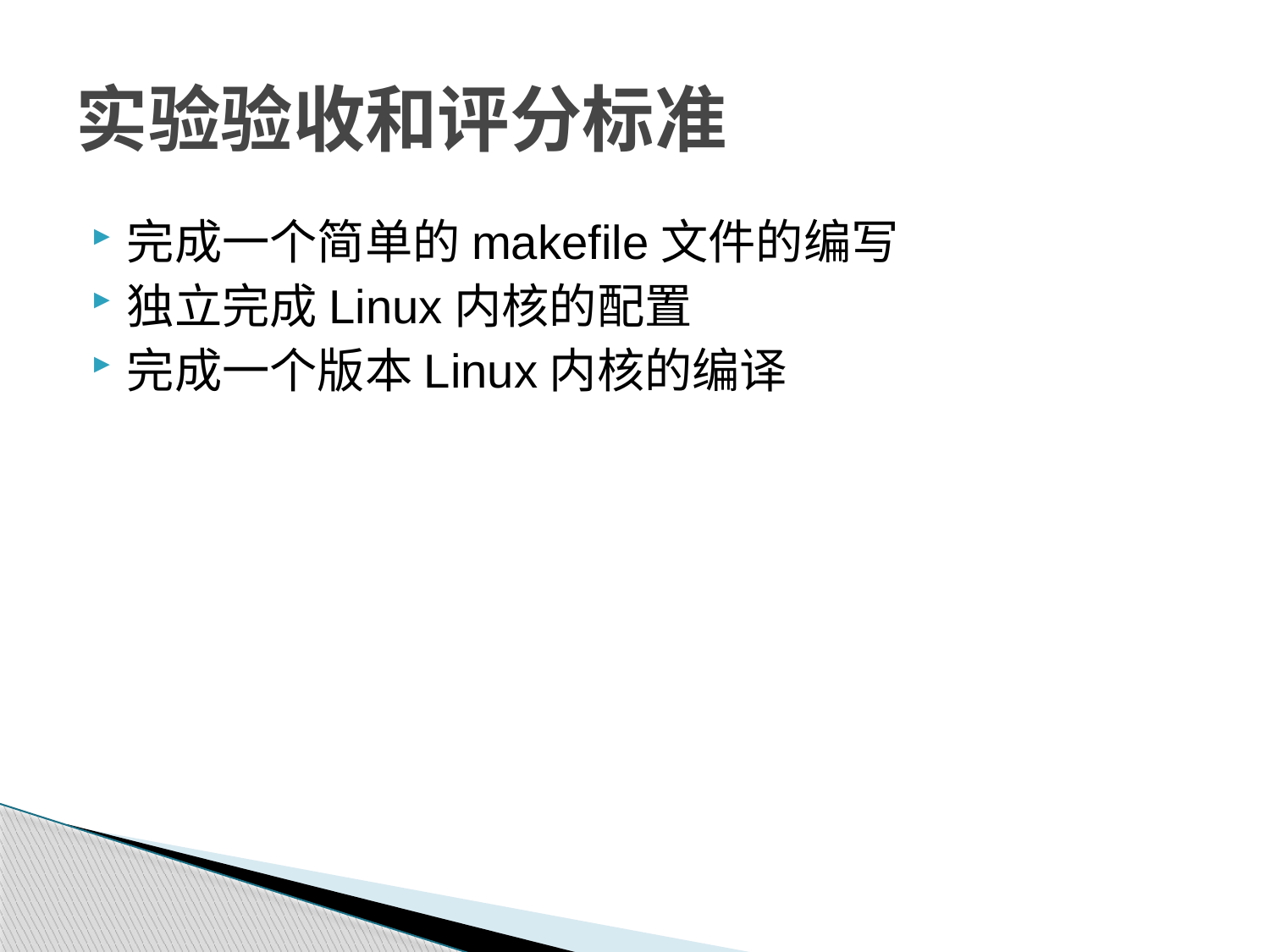

# 实验验收和评分标准
完成一个简单的makefile文件的编写
独立完成Linux内核的配置
完成一个版本Linux内核的编译